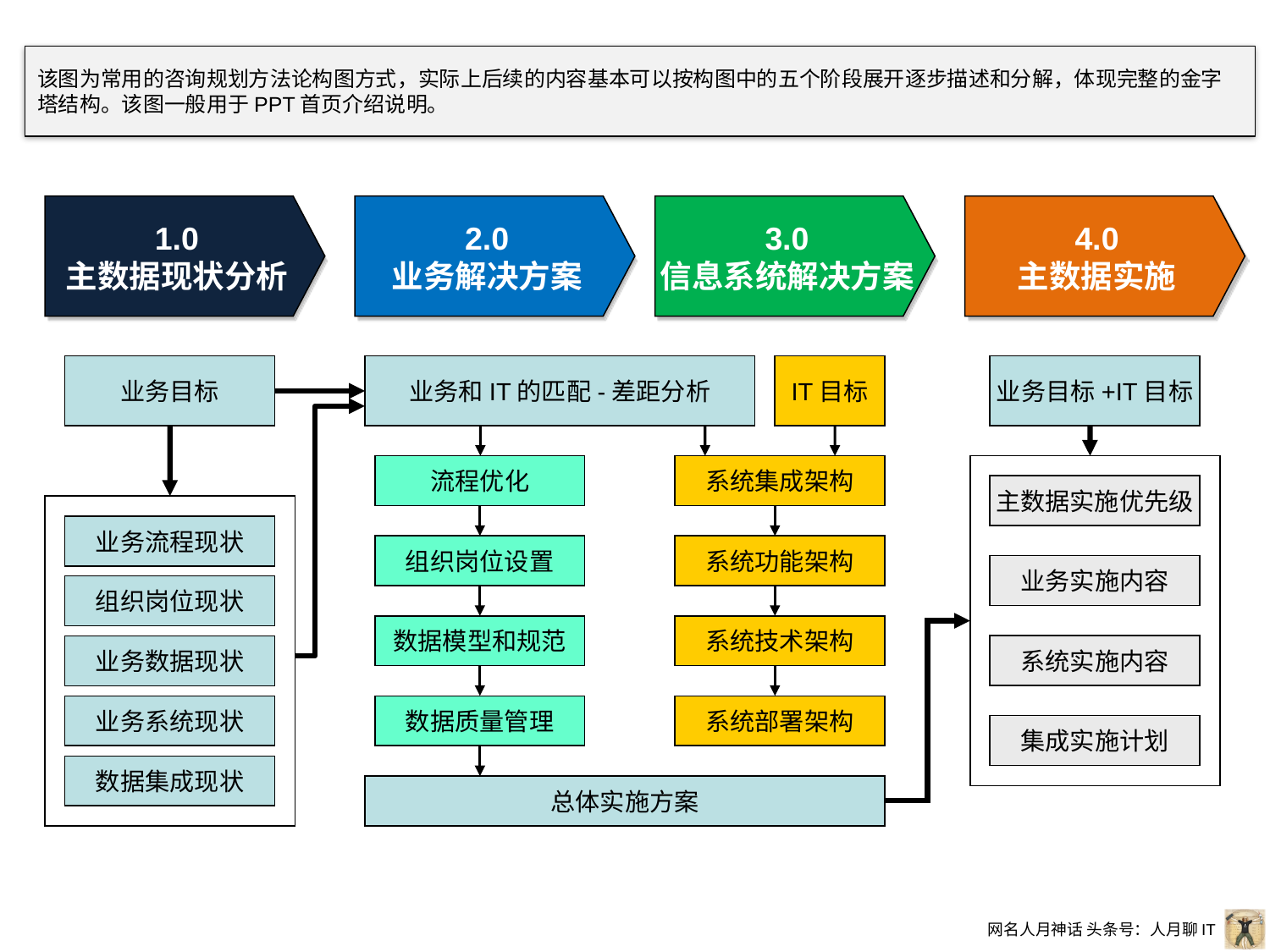

该图为常用的咨询规划方法论构图方式，实际上后续的内容基本可以按构图中的五个阶段展开逐步描述和分解，体现完整的金字塔结构。该图一般用于PPT首页介绍说明。
1.0
主数据现状分析
2.0
业务解决方案
3.0
信息系统解决方案
4.0
主数据实施
业务目标
业务和IT的匹配-差距分析
IT目标
业务目标+IT目标

流程优化
系统集成架构

主数据实施优先级

业务流程现状
组织岗位设置
系统功能架构
业务实施内容
组织岗位现状
数据模型和规范
系统技术架构
系统实施内容
业务数据现状
业务系统现状
数据质量管理
系统部署架构
集成实施计划
数据集成现状
总体实施方案